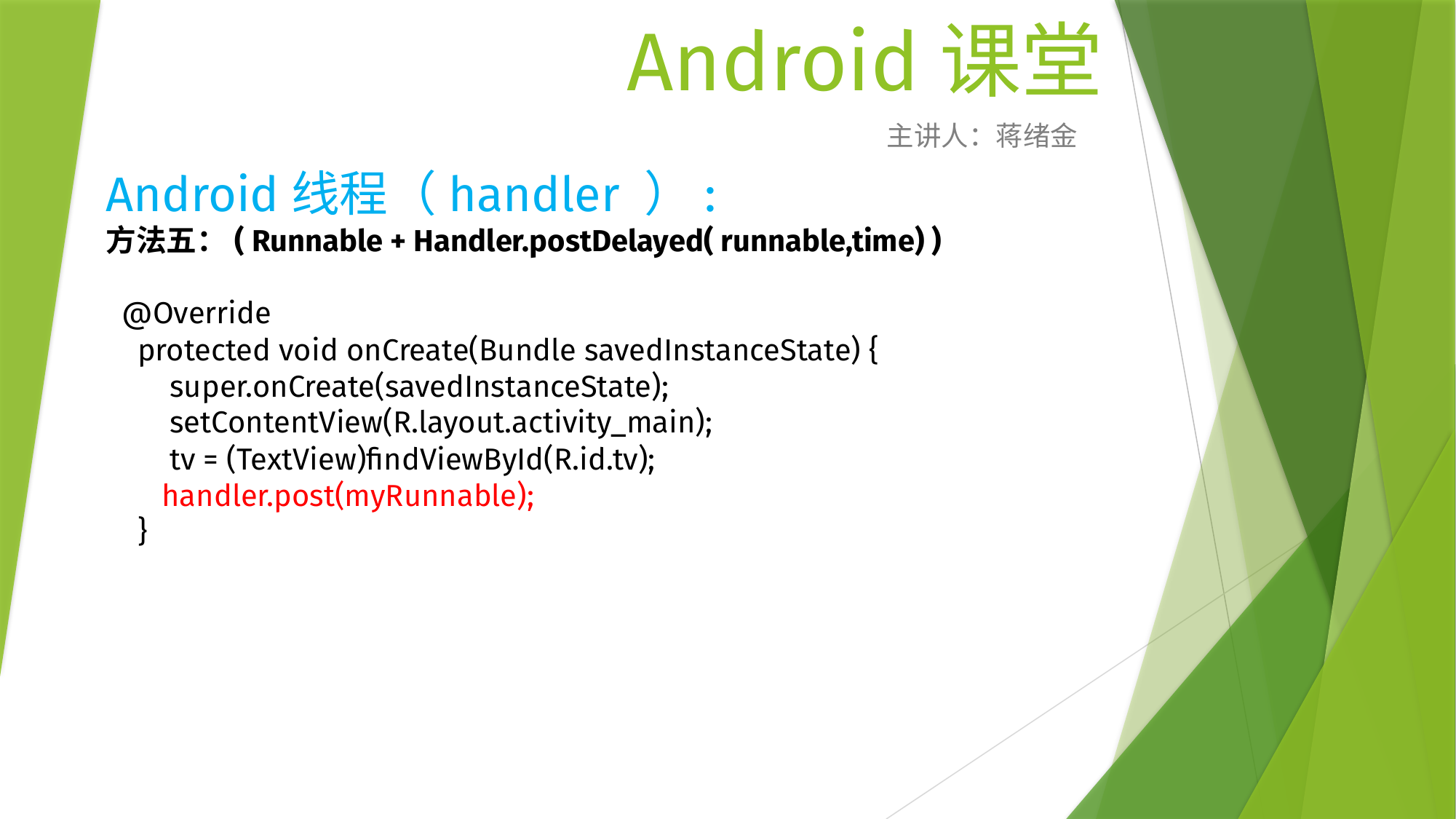

# Android课堂
主讲人：蒋绪金
Android线程（handler ）:
方法五：( Runnable + Handler.postDelayed( runnable,time) )

  @Override
    protected void onCreate(Bundle savedInstanceState) {
        super.onCreate(savedInstanceState);
        setContentView(R.layout.activity_main);
        tv = (TextView)findViewById(R.id.tv);
       handler.post(myRunnable);
    }